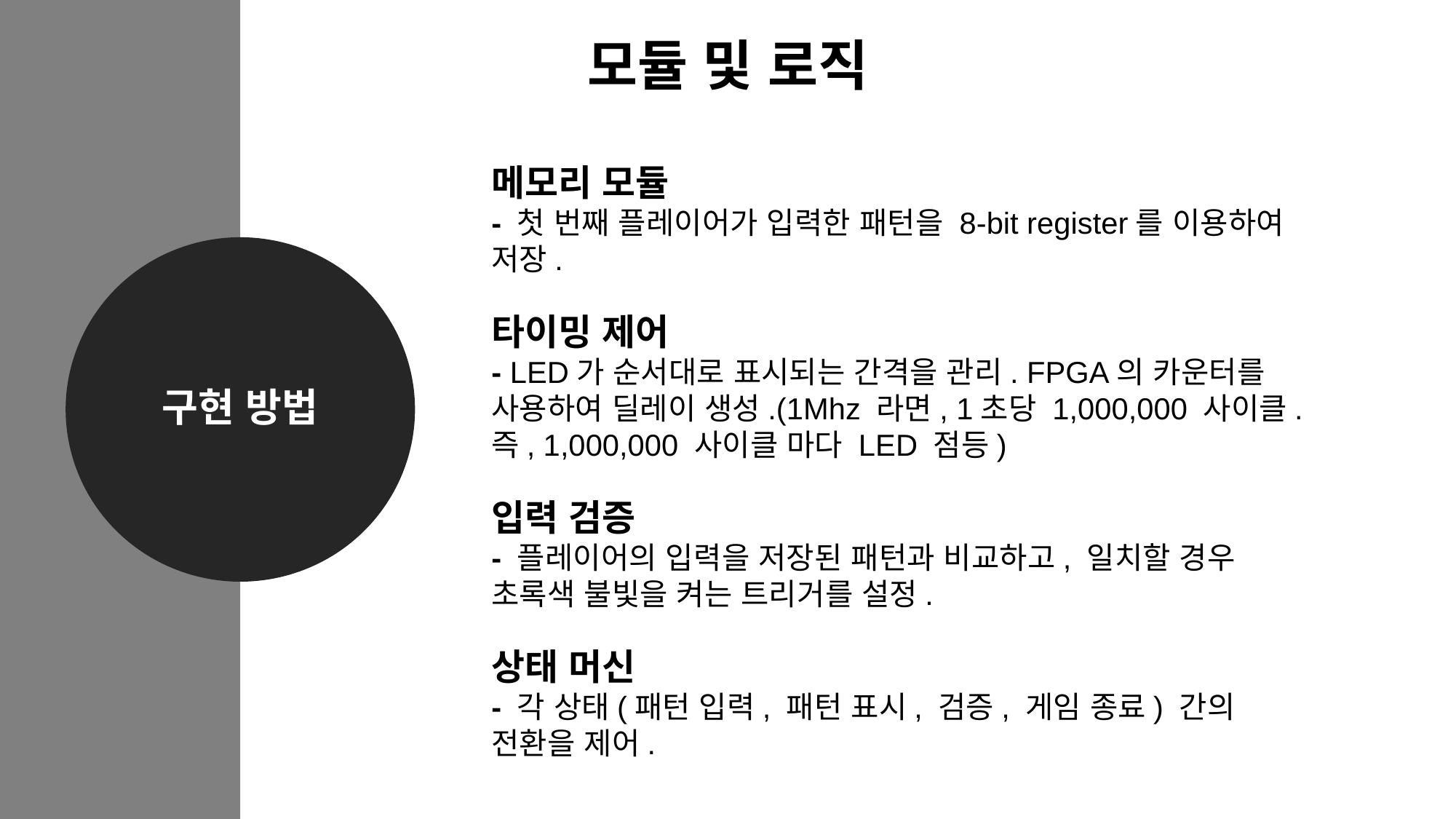

모듈 및 로직
메모리 모듈
- 첫 번째 플레이어가 입력한 패턴을 8-bit register를 이용하여 저장.

타이밍 제어
- LED가 순서대로 표시되는 간격을 관리. FPGA의 카운터를 사용하여 딜레이 생성.(1Mhz 라면, 1초당 1,000,000 사이클. 즉, 1,000,000 사이클 마다 LED 점등)

입력 검증
- 플레이어의 입력을 저장된 패턴과 비교하고, 일치할 경우 초록색 불빛을 켜는 트리거를 설정.

상태 머신
- 각 상태(패턴 입력, 패턴 표시, 검증, 게임 종료) 간의 전환을 제어.
구현 방법